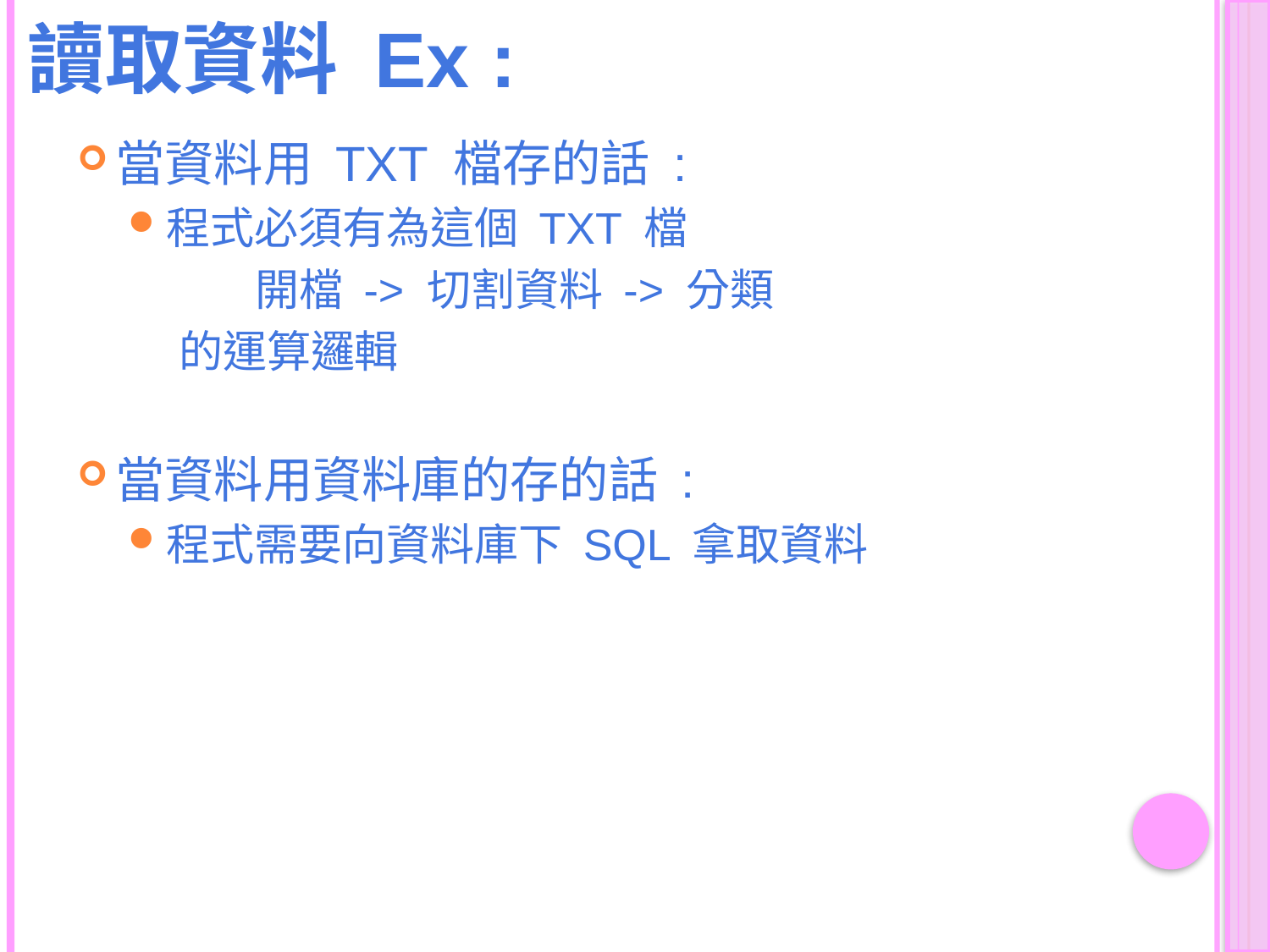

# 讀取資料 Ex :
當資料用 TXT 檔存的話 :
程式必須有為這個 TXT 檔
	開檔 -> 切割資料 -> 分類
    的運算邏輯

當資料用資料庫的存的話 :
程式需要向資料庫下 SQL 拿取資料